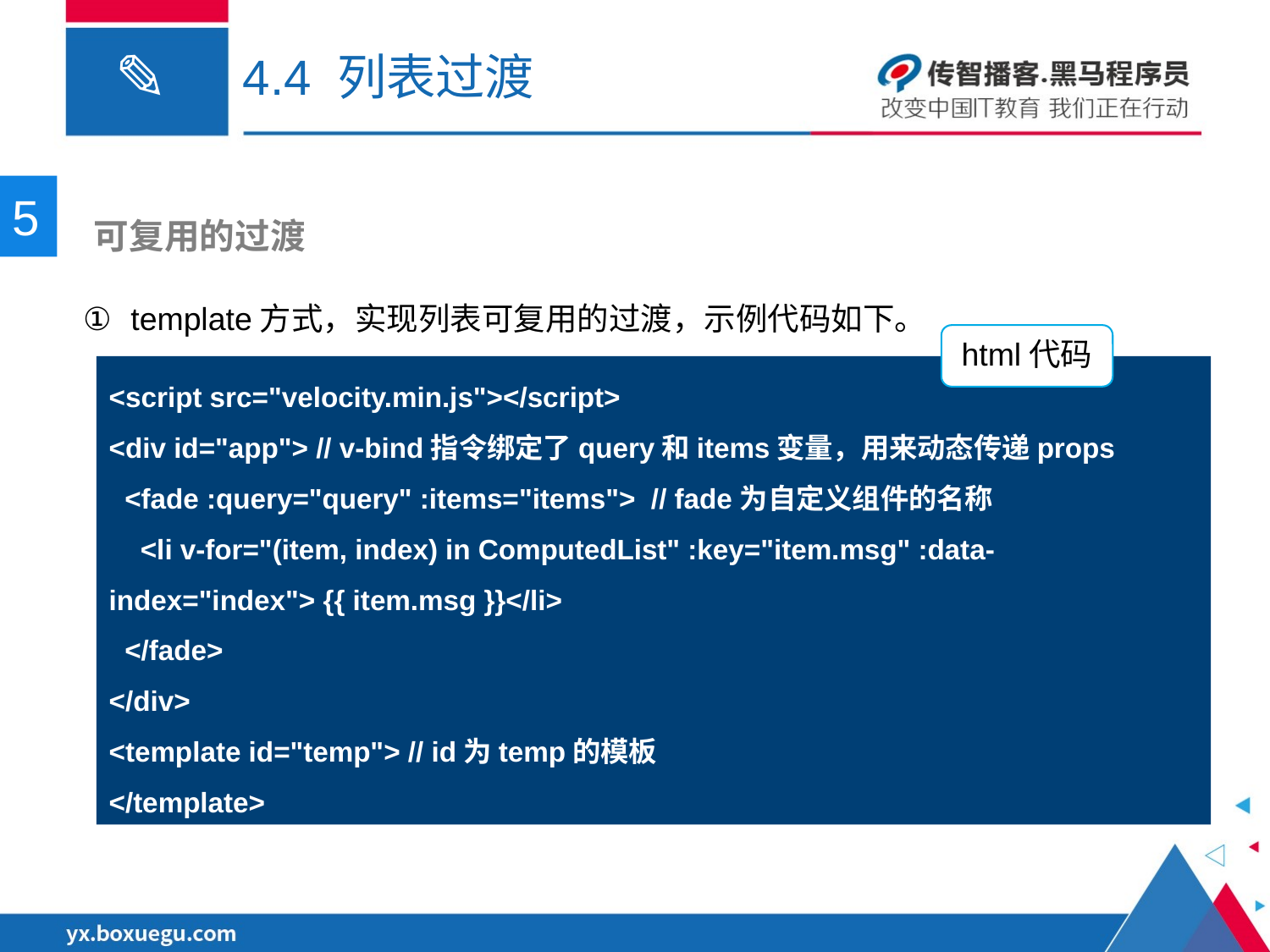

# 4.4 列表过渡

5
  可复用的过渡
template方式，实现列表可复用的过渡，示例代码如下。
html代码
<script src="velocity.min.js"></script>
<div id="app"> // v-bind指令绑定了query和items变量，用来动态传递props
  <fade :query="query" :items="items">  // fade为自定义组件的名称
    <li v-for="(item, index) in ComputedList" :key="item.msg" :data-index="index"> {{ item.msg }}</li>
  </fade>
</div>
<template id="temp"> // id为temp的模板
</template>